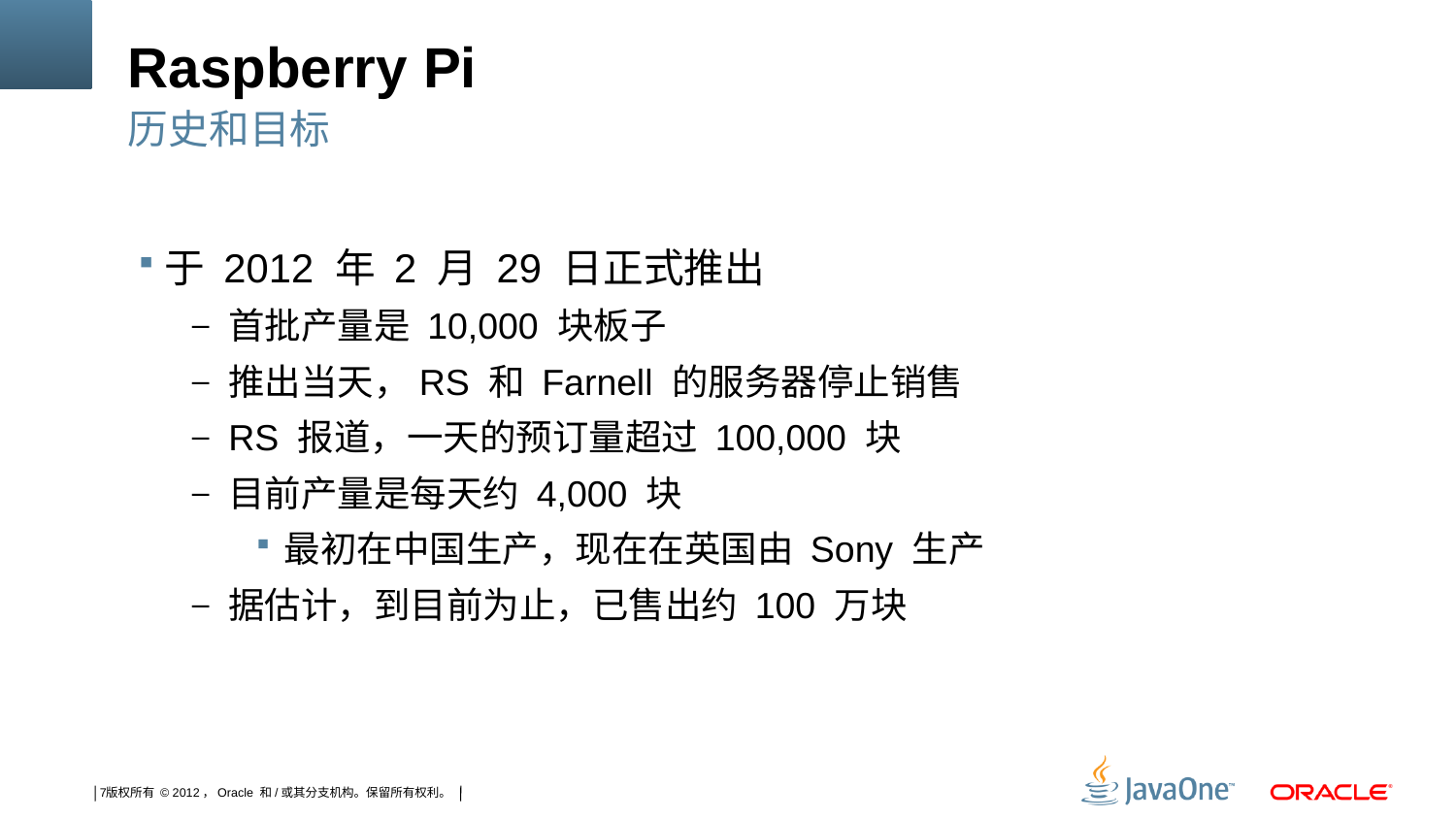

# Raspberry Pi
历史和目标
于 2012 年 2 月 29 日正式推出
首批产量是 10,000 块板子
推出当天，RS 和 Farnell 的服务器停止销售
RS 报道，一天的预订量超过 100,000 块
目前产量是每天约 4,000 块
最初在中国生产，现在在英国由 Sony 生产
据估计，到目前为止，已售出约 100 万块